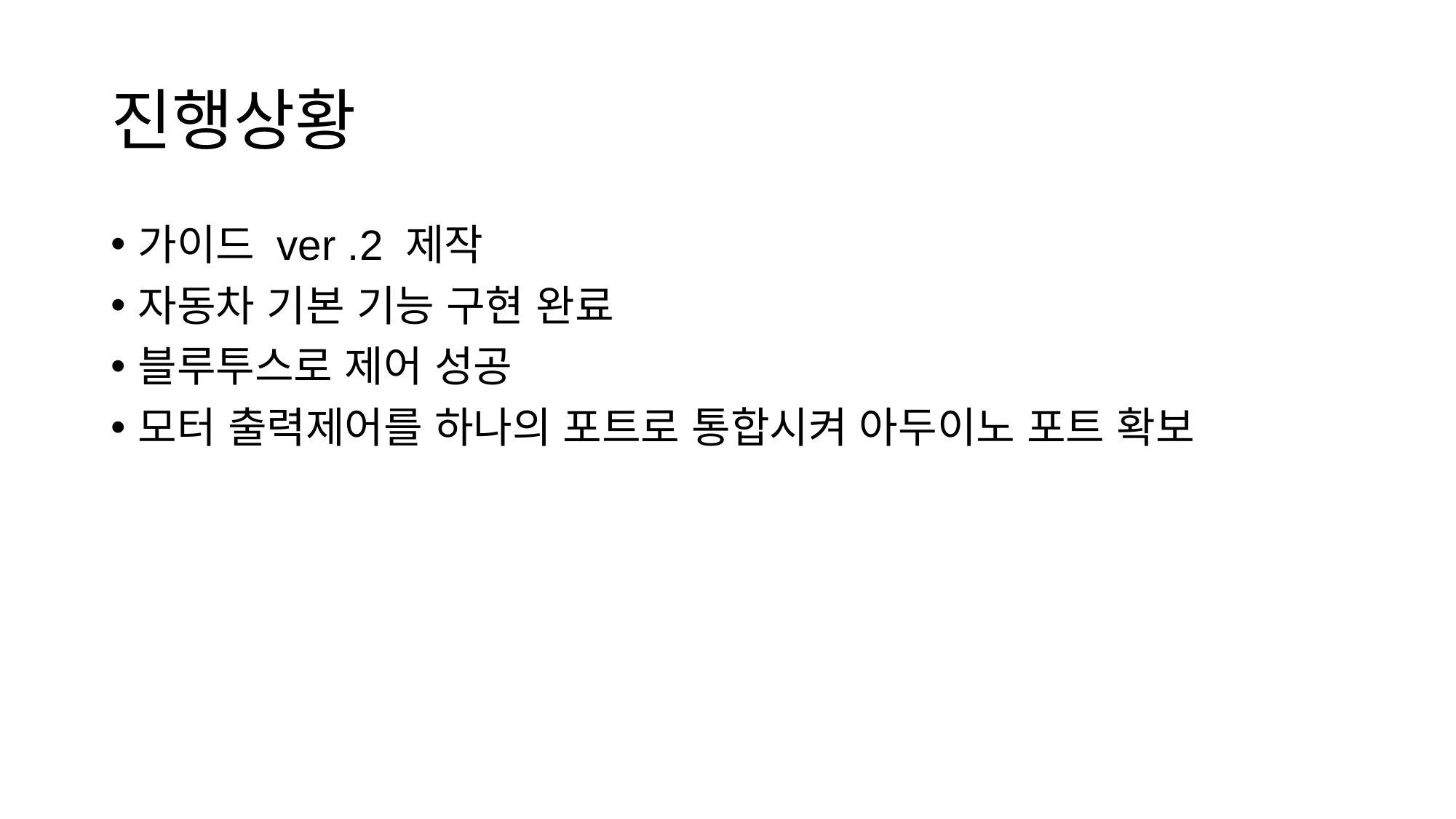

# 진행상황
가이드 ver .2 제작
자동차 기본 기능 구현 완료
블루투스로 제어 성공
모터 출력제어를 하나의 포트로 통합시켜 아두이노 포트 확보